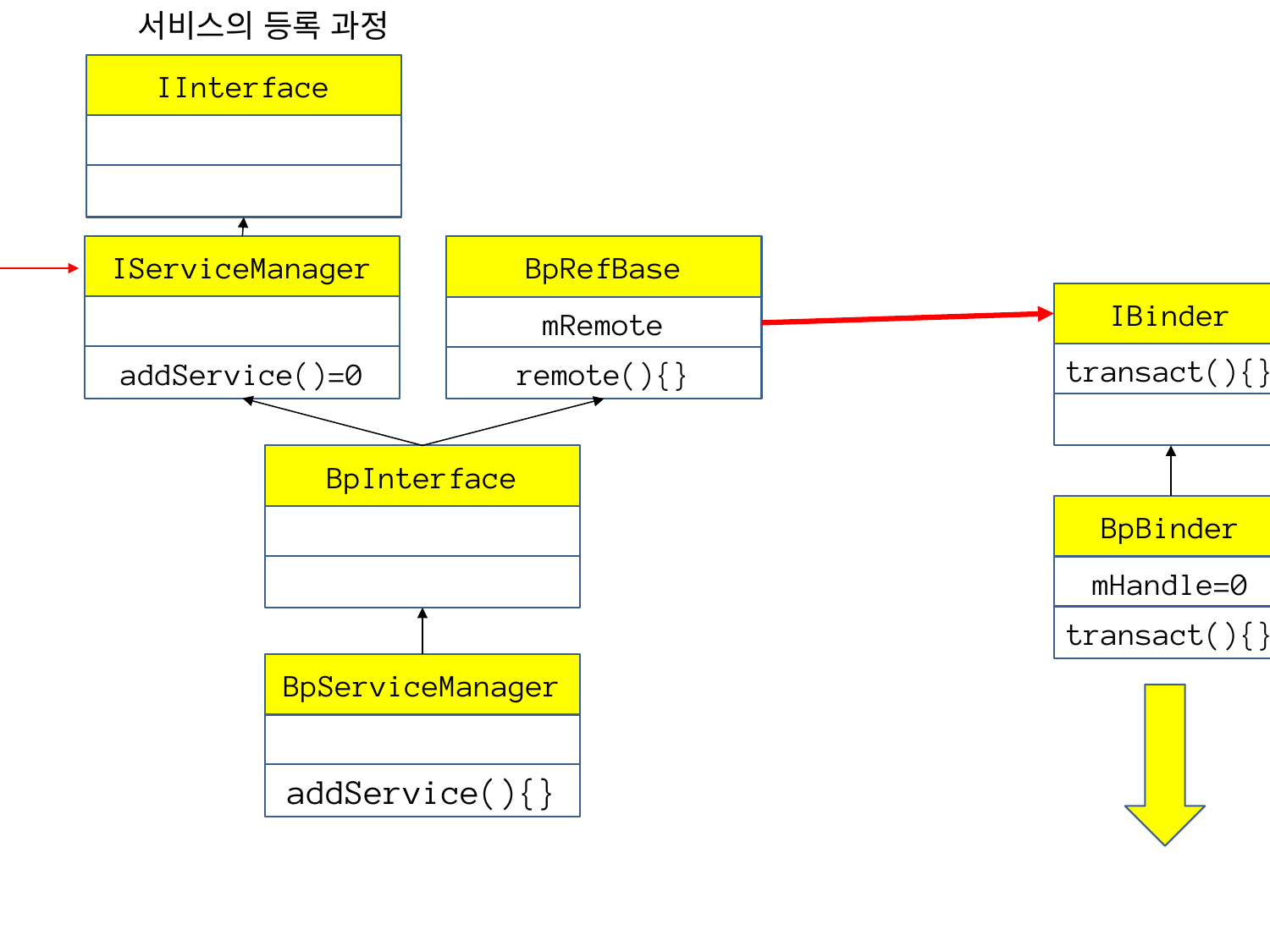

서비스의 등록 과정
IInterface

sm
IServiceManager
BpRefBase
IBinder

mRemote
transact(){}
addService()=0
remote(){}

BpInterface
BpBinder

mHandle=0
transact(){}
BpServiceManager

addService(){}